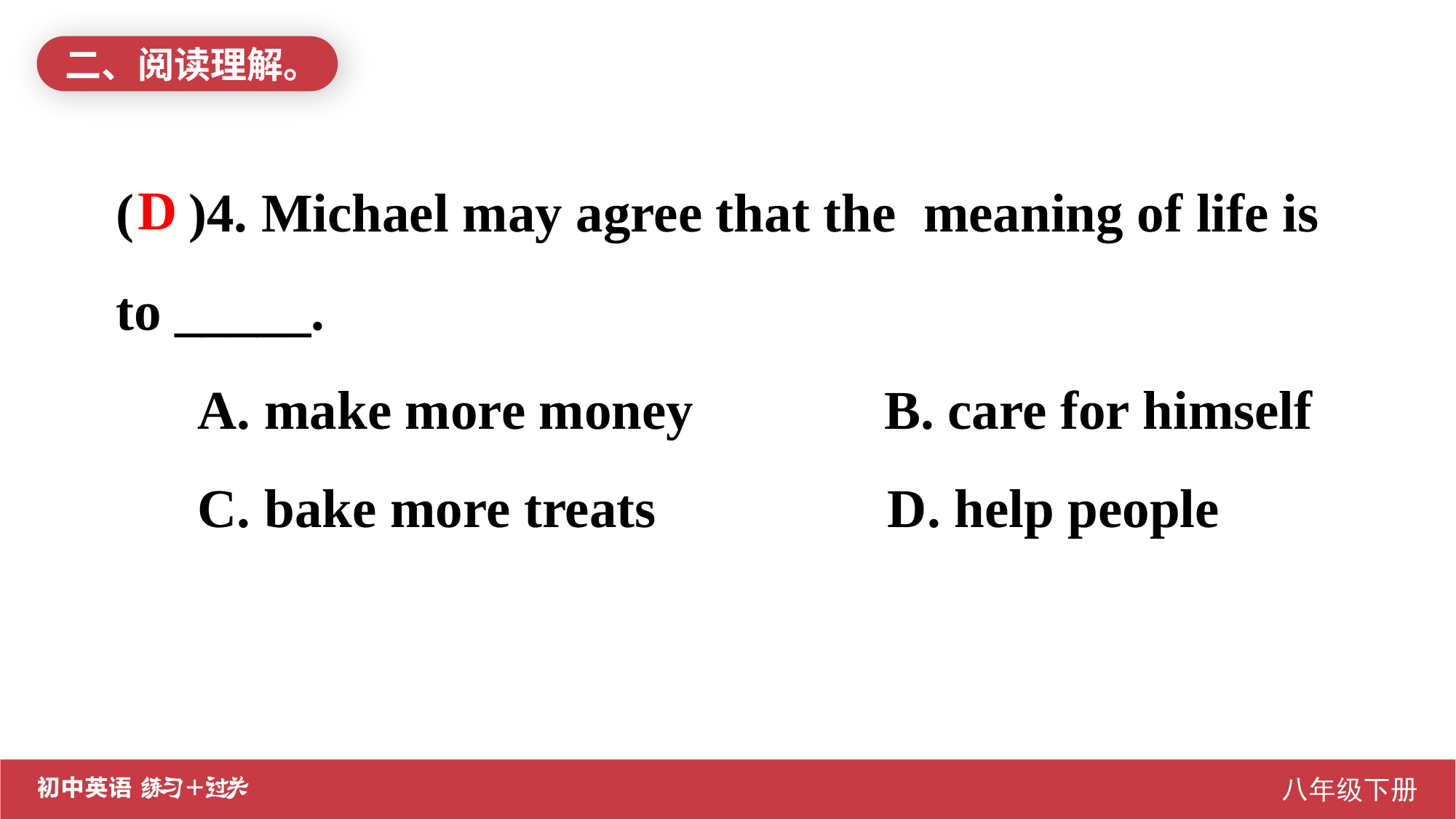

二、阅读理解。
(    )4. Michael may agree that the  meaning of life is to _____.
      A. make more money              B. care for himself
      C. bake more treats                 D. help people
D